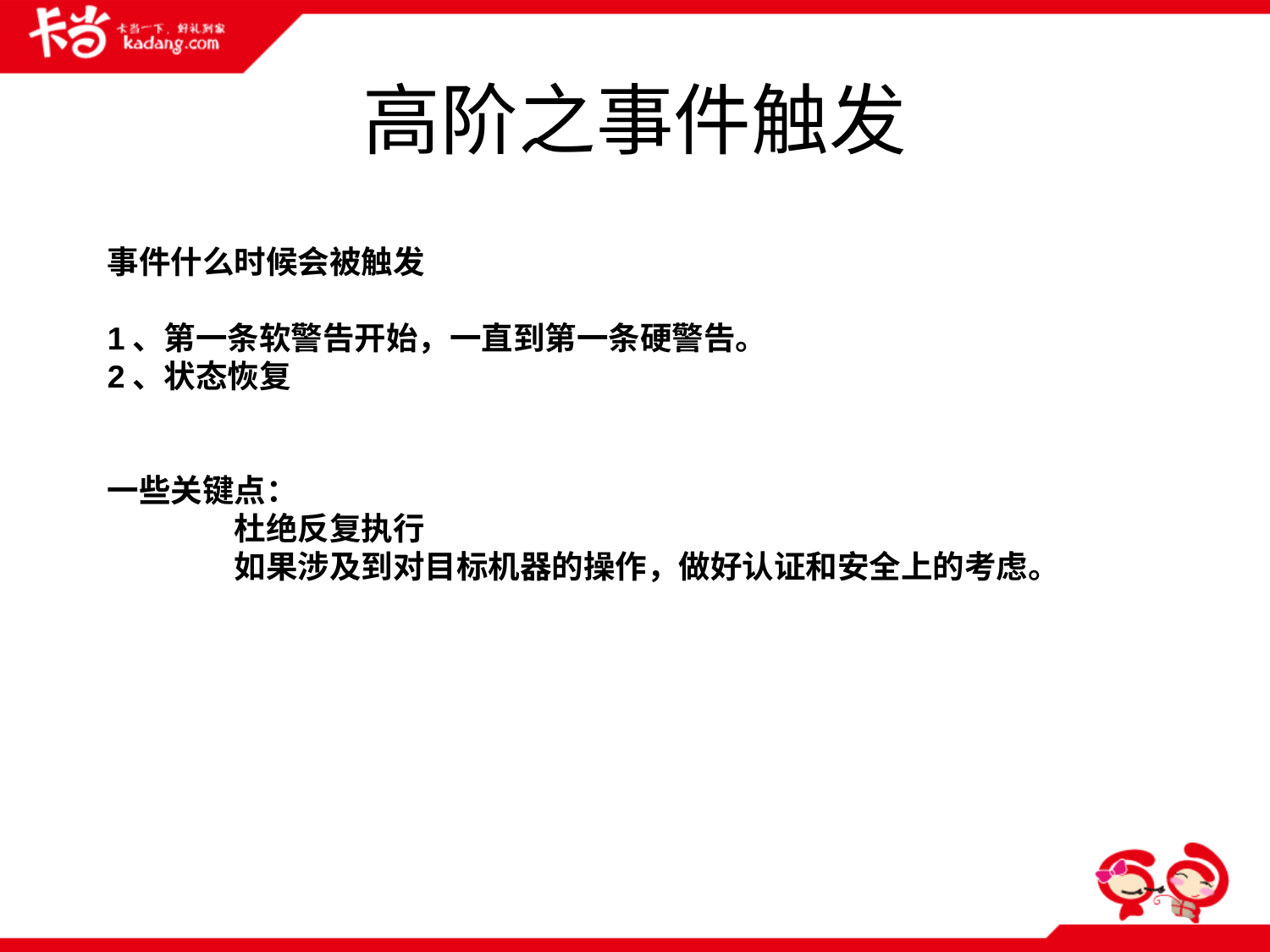

# 高阶之事件触发
事件什么时候会被触发

1、第一条软警告开始，一直到第一条硬警告。
2、状态恢复

一些关键点：
	杜绝反复执行
	如果涉及到对目标机器的操作，做好认证和安全上的考虑。